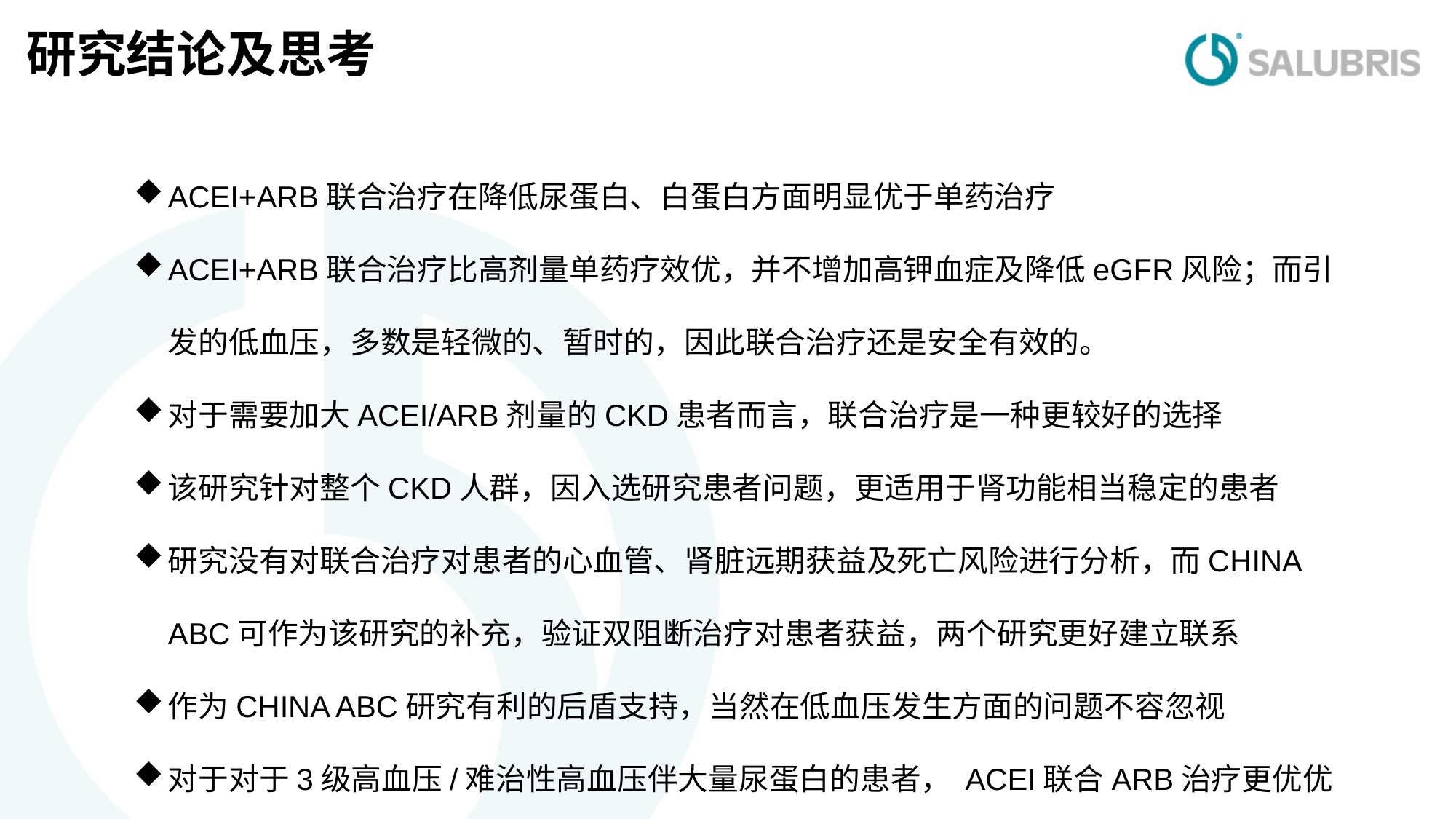

# 研究结论及思考
ACEI+ARB联合治疗在降低尿蛋白、白蛋白方面明显优于单药治疗
ACEI+ARB联合治疗比高剂量单药疗效优，并不增加高钾血症及降低eGFR风险；而引发的低血压，多数是轻微的、暂时的，因此联合治疗还是安全有效的。
对于需要加大ACEI/ARB剂量的CKD患者而言，联合治疗是一种更较好的选择
该研究针对整个CKD人群，因入选研究患者问题，更适用于肾功能相当稳定的患者
研究没有对联合治疗对患者的心血管、肾脏远期获益及死亡风险进行分析，而CHINA ABC可作为该研究的补充，验证双阻断治疗对患者获益，两个研究更好建立联系
作为CHINA ABC研究有利的后盾支持，当然在低血压发生方面的问题不容忽视
对于对于3级高血压/难治性高血压伴大量尿蛋白的患者， ACEI联合ARB治疗更优优势